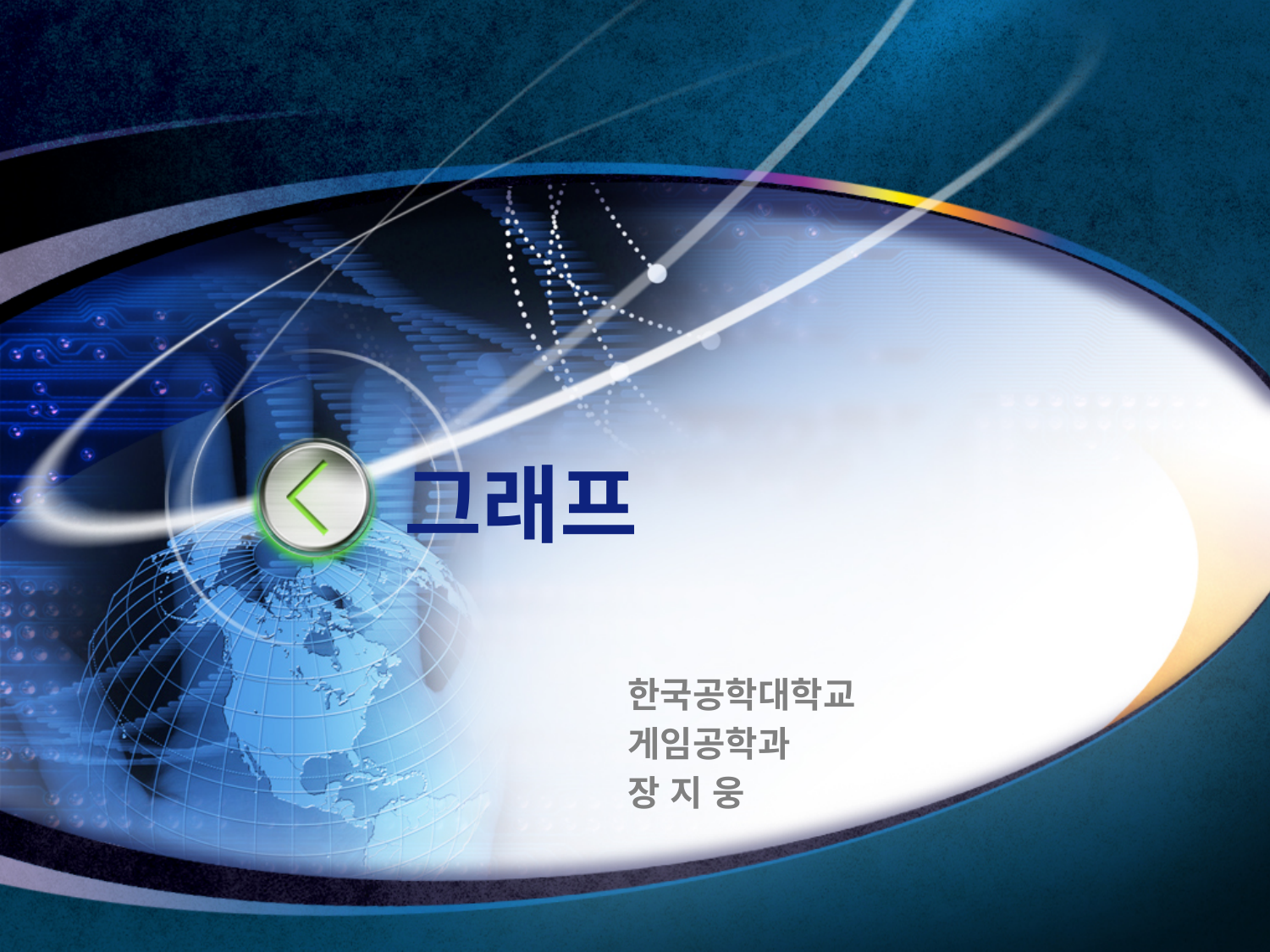

# 그래프
한국공학대학교
게임공학과
장 지 웅